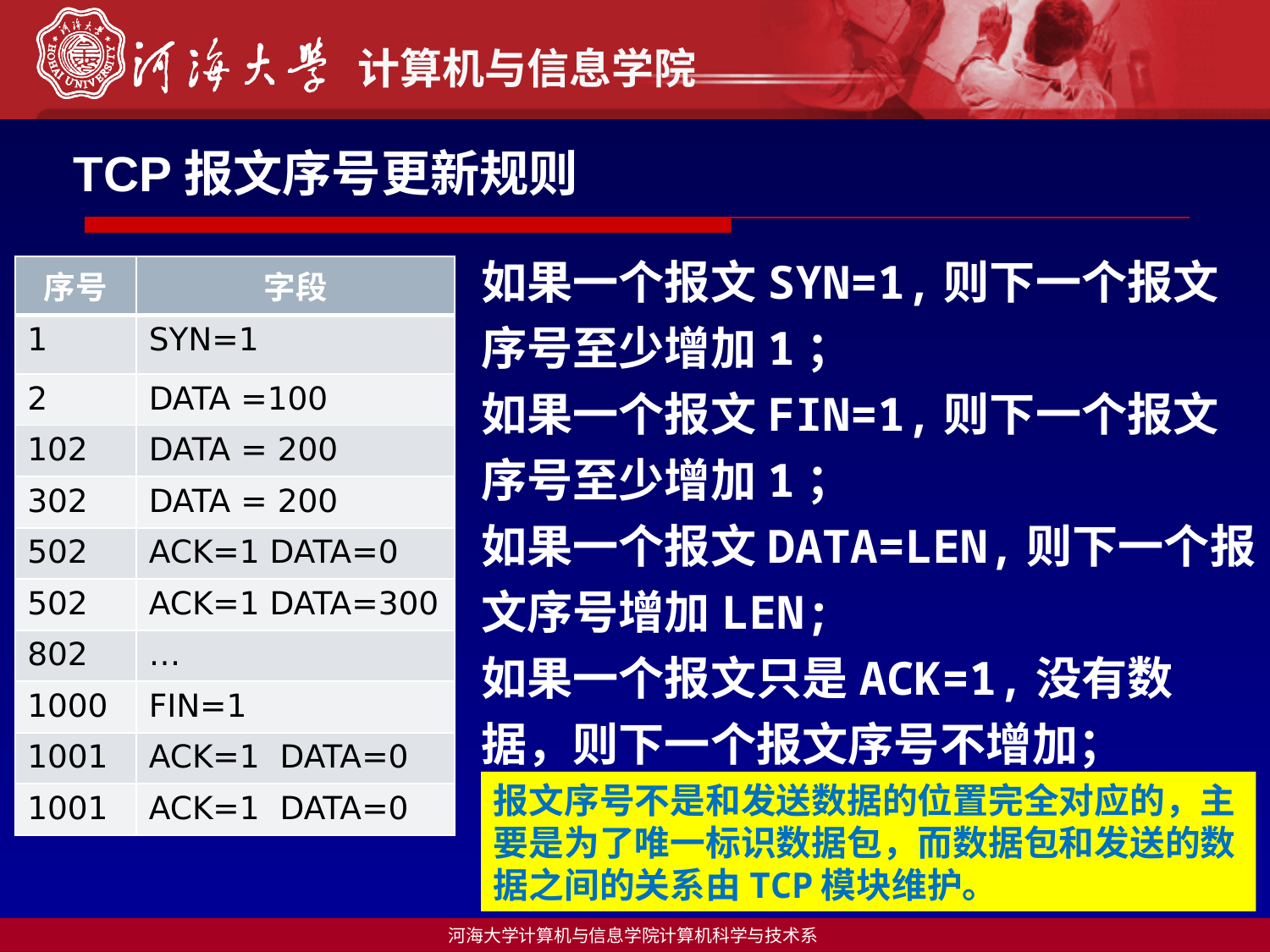

TCP报文序号更新规则
如果一个报文SYN=1,则下一个报文序号至少增加1；
如果一个报文FIN=1,则下一个报文序号至少增加1；
如果一个报文DATA=LEN,则下一个报文序号增加LEN;
如果一个报文只是ACK=1,没有数据，则下一个报文序号不增加；
| 序号 | 字段 |
| --- | --- |
| 1 | SYN=1 |
| 2 | DATA =100 |
| 102 | DATA = 200 |
| 302 | DATA = 200 |
| 502 | ACK=1 DATA=0 |
| 502 | ACK=1 DATA=300 |
| 802 | … |
| 1000 | FIN=1 |
| 1001 | ACK=1 DATA=0 |
| 1001 | ACK=1 DATA=0 |
报文序号不是和发送数据的位置完全对应的，主要是为了唯一标识数据包，而数据包和发送的数据之间的关系由TCP模块维护。